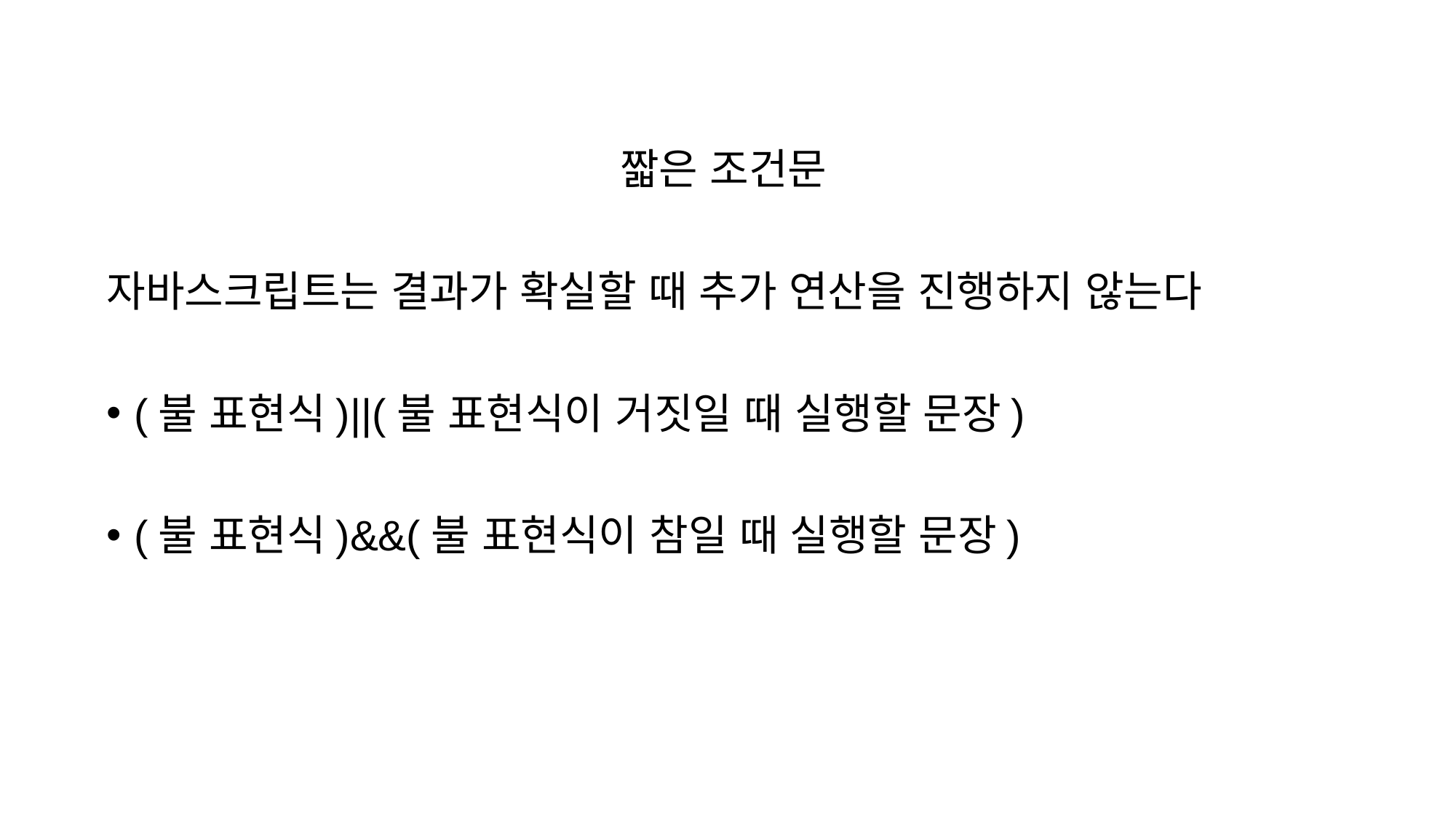

짧은 조건문

자바스크립트는 결과가 확실할 때 추가 연산을 진행하지 않는다

(불 표현식)||(불 표현식이 거짓일 때 실행할 문장)

(불 표현식)&&(불 표현식이 참일 때 실행할 문장)